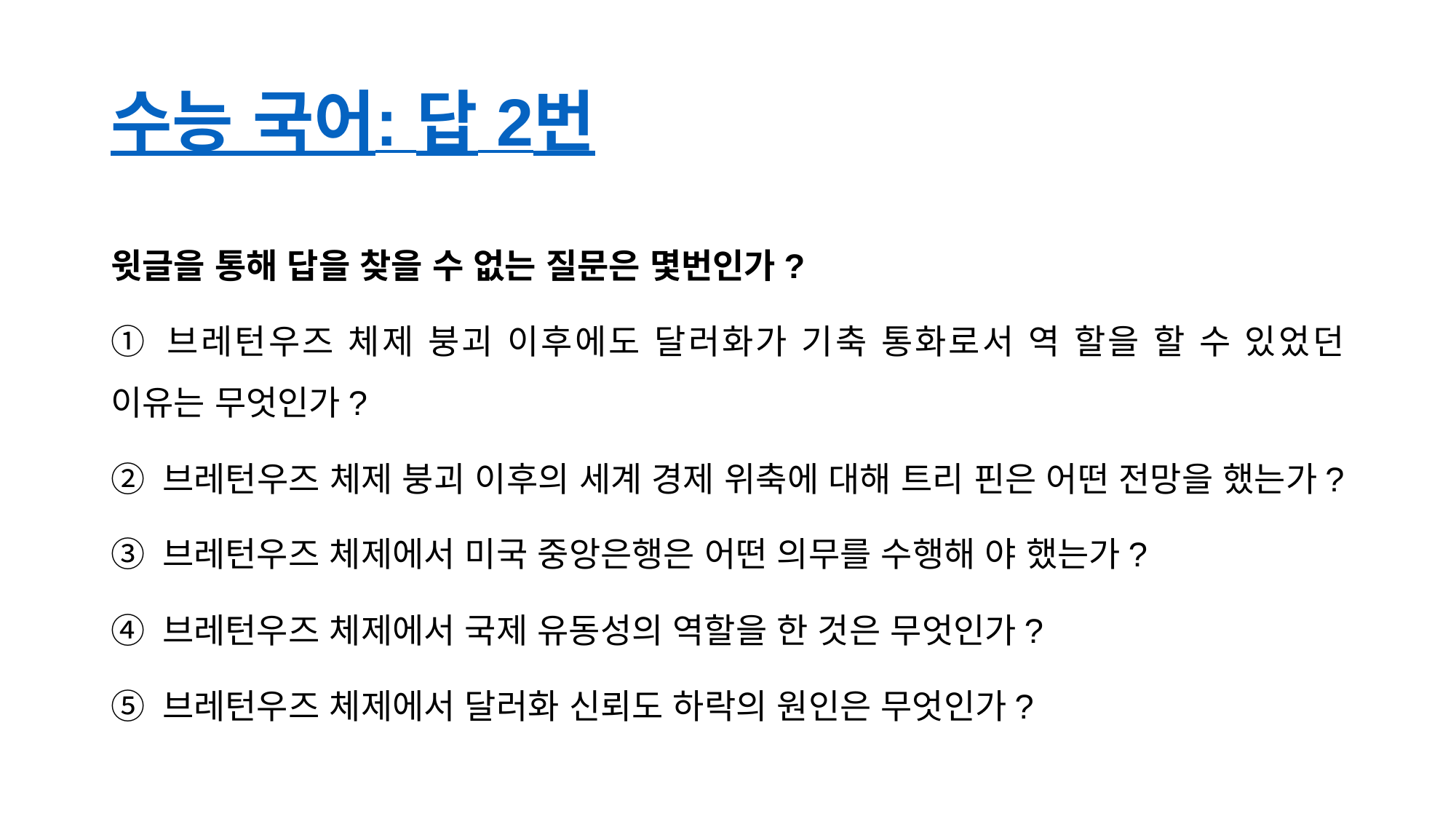

# 수능 국어: 답 2번
윗글을 통해 답을 찾을 수 없는 질문은 몇번인가?
① 브레턴우즈 체제 붕괴 이후에도 달러화가 기축 통화로서 역 할을 할 수 있었던 이유는 무엇인가?
② 브레턴우즈 체제 붕괴 이후의 세계 경제 위축에 대해 트리 핀은 어떤 전망을 했는가?
③ 브레턴우즈 체제에서 미국 중앙은행은 어떤 의무를 수행해 야 했는가?
④ 브레턴우즈 체제에서 국제 유동성의 역할을 한 것은 무엇인가?
⑤ 브레턴우즈 체제에서 달러화 신뢰도 하락의 원인은 무엇인가?